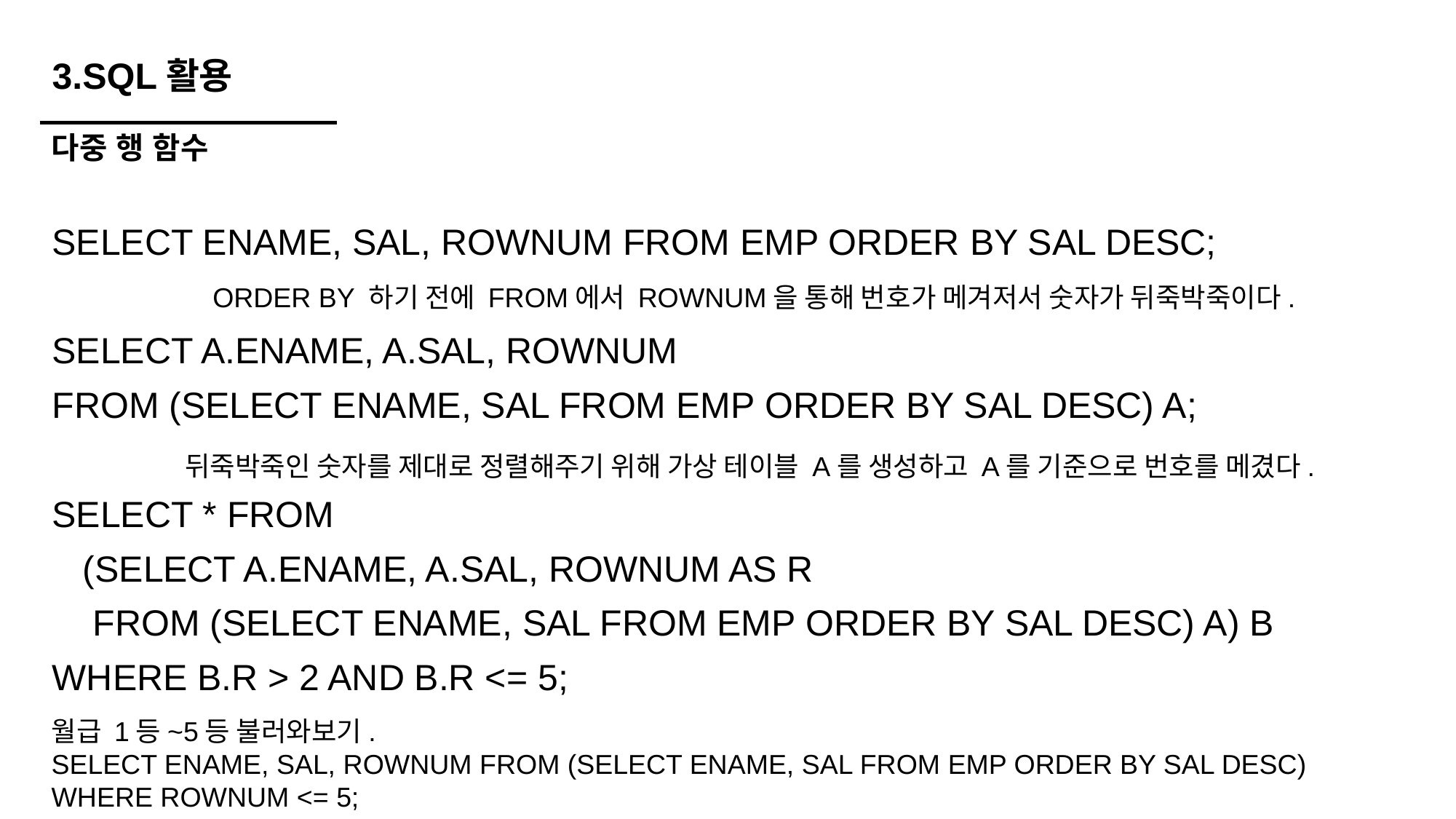

# 3.SQL활용
다중 행 함수
SELECT ENAME, SAL, ROWNUM FROM EMP ORDER BY SAL DESC;

SELECT A.ENAME, A.SAL, ROWNUM
FROM (SELECT ENAME, SAL FROM EMP ORDER BY SAL DESC) A;

SELECT * FROM
   (SELECT A.ENAME, A.SAL, ROWNUM AS R
    FROM (SELECT ENAME, SAL FROM EMP ORDER BY SAL DESC) A) B
WHERE B.R > 2 AND B.R <= 5;
ORDER BY 하기 전에 FROM에서 ROWNUM을 통해 번호가 메겨저서 숫자가 뒤죽박죽이다.
뒤죽박죽인 숫자를 제대로 정렬해주기 위해 가상 테이블 A를 생성하고 A를 기준으로 번호를 메겼다.
월급 1등~5등 불러와보기.
SELECT ENAME, SAL, ROWNUM FROM (SELECT ENAME, SAL FROM EMP ORDER BY SAL DESC)
WHERE ROWNUM <= 5;